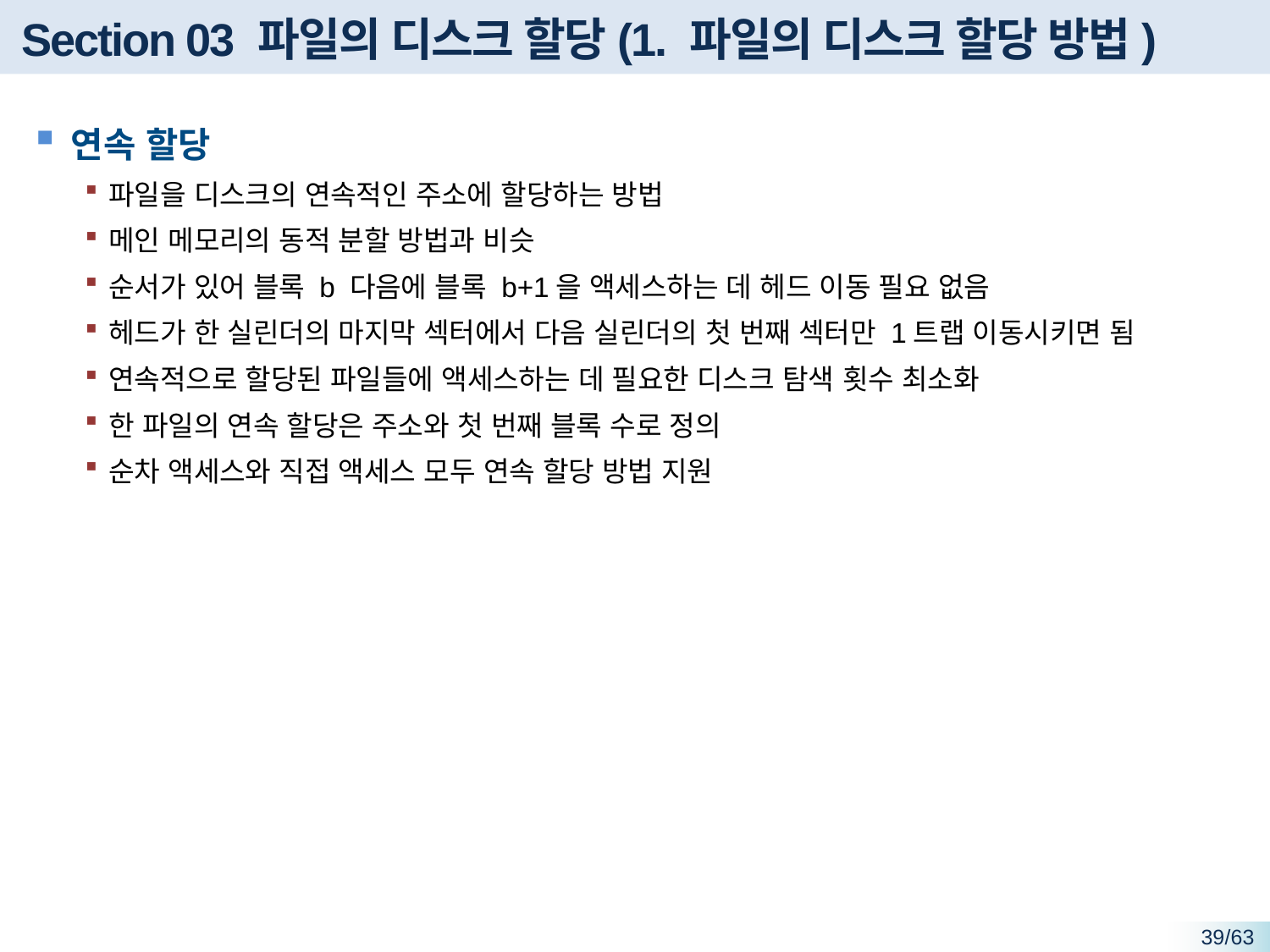

# Section 03 파일의 디스크 할당(1. 파일의 디스크 할당 방법)
연속 할당
파일을 디스크의 연속적인 주소에 할당하는 방법
메인 메모리의 동적 분할 방법과 비슷
순서가 있어 블록 b 다음에 블록 b+1을 액세스하는 데 헤드 이동 필요 없음
헤드가 한 실린더의 마지막 섹터에서 다음 실린더의 첫 번째 섹터만 1트랩 이동시키면 됨
연속적으로 할당된 파일들에 액세스하는 데 필요한 디스크 탐색 횟수 최소화
한 파일의 연속 할당은 주소와 첫 번째 블록 수로 정의
순차 액세스와 직접 액세스 모두 연속 할당 방법 지원